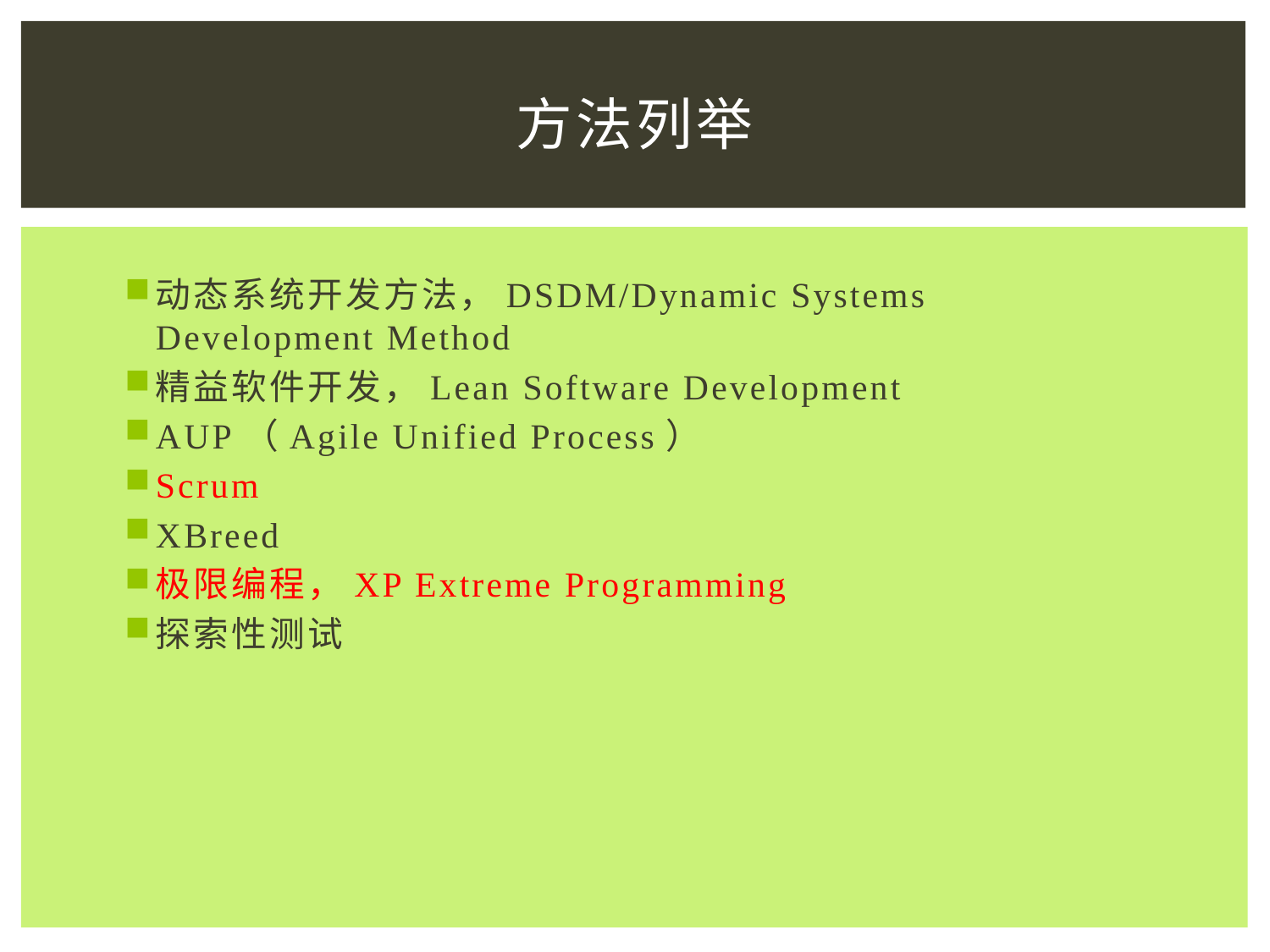

# 方法列举
动态系统开发方法，DSDM/Dynamic Systems Development Method
精益软件开发，Lean Software Development
AUP（Agile Unified Process）
Scrum
XBreed
极限编程，XP Extreme Programming
探索性测试